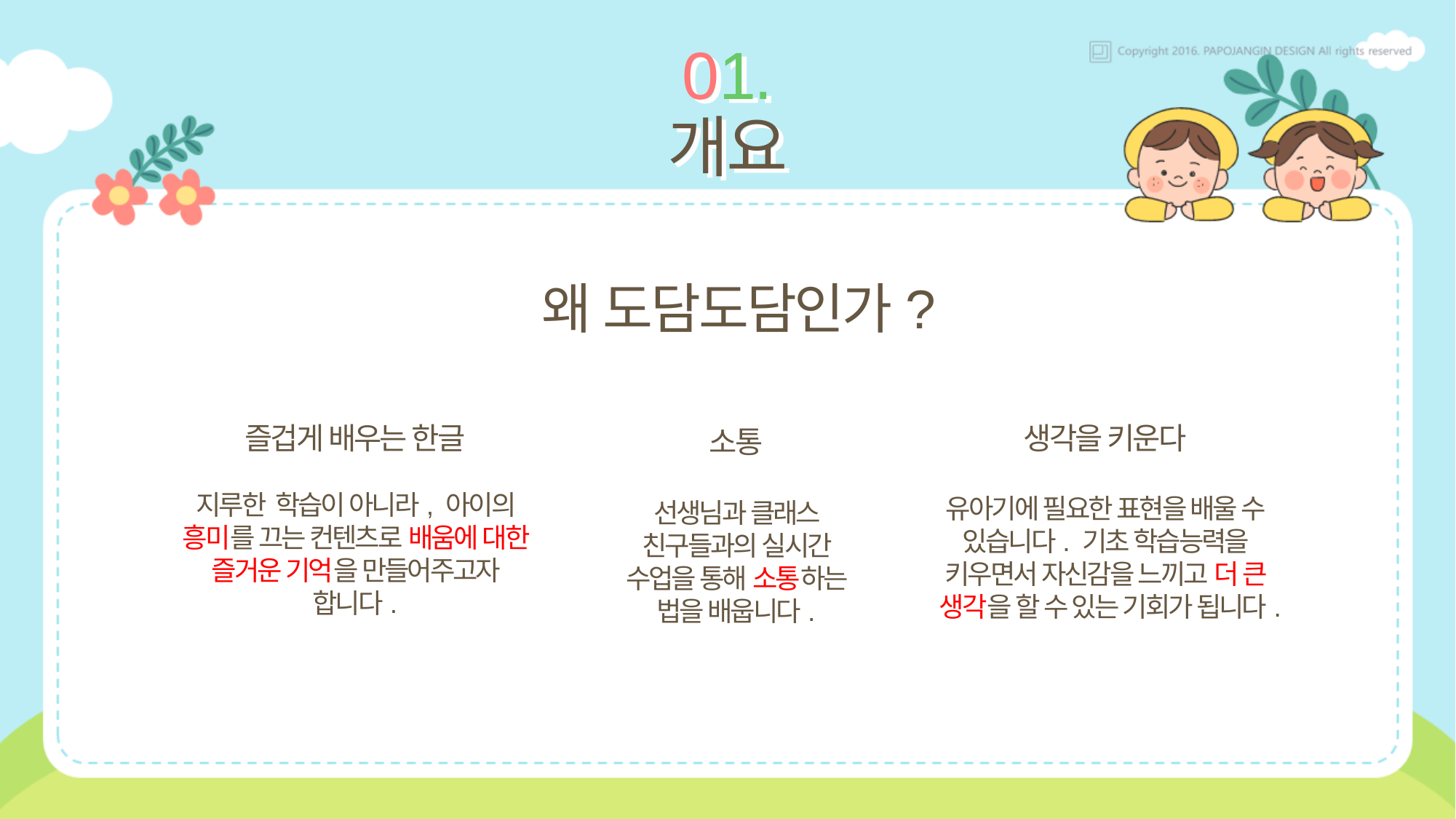

# 01. 개요
왜 도담도담인가?
즐겁게 배우는 한글
지루한  학습이 아니라, 아이의 흥미를 끄는 컨텐츠로 배움에 대한 즐거운 기억을 만들어주고자 합니다.
생각을 키운다

유아기에 필요한 표현을 배울 수 있습니다. 기초 학습능력을 키우면서 자신감을 느끼고 더 큰 생각을 할 수 있는 기회가 됩니다.
소통

선생님과 클래스 친구들과의 실시간 수업을 통해 소통하는 법을 배웁니다.